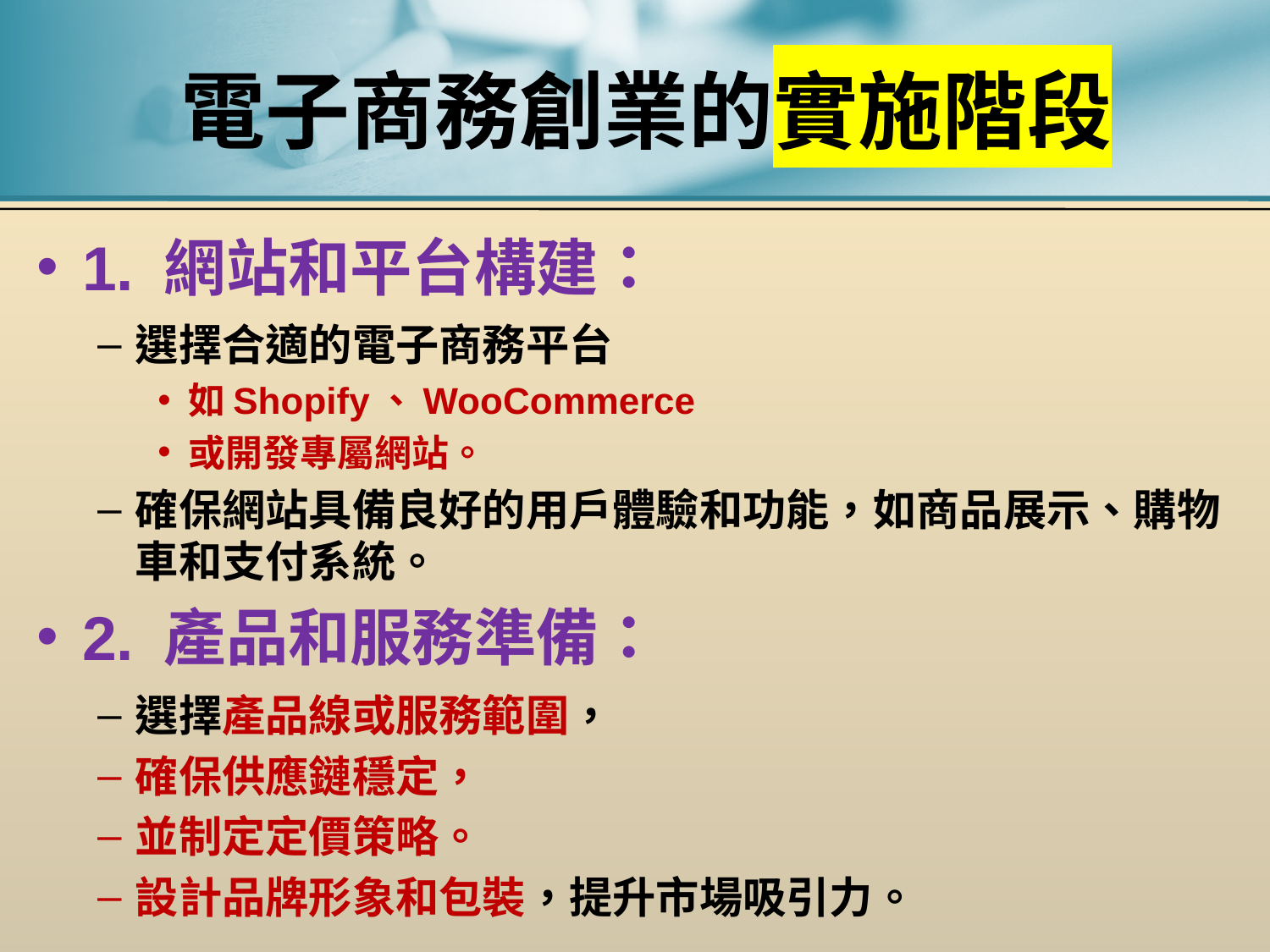

# 電子商務創業的實施階段
1. 網站和平台構建：
選擇合適的電子商務平台
如Shopify、WooCommerce
或開發專屬網站。
確保網站具備良好的用戶體驗和功能，如商品展示、購物車和支付系統。
2. 產品和服務準備：
選擇產品線或服務範圍，
確保供應鏈穩定，
並制定定價策略。
設計品牌形象和包裝，提升市場吸引力。